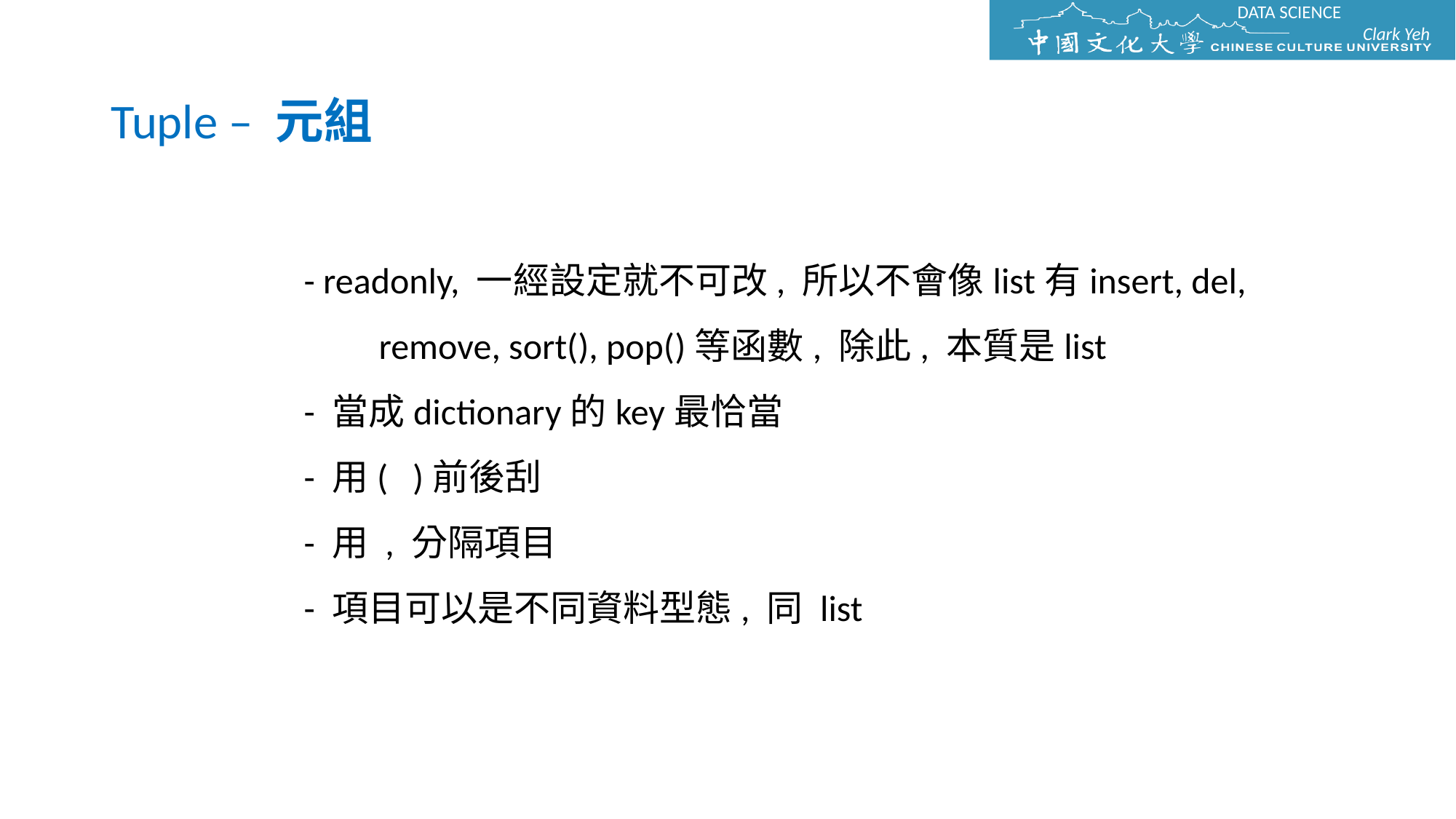

# Tuple – 元組
- readonly, 一經設定就不可改, 所以不會像list有insert, del, remove, sort(), pop()等函數, 除此, 本質是list
- 當成dictionary的key最恰當
- 用(   )前後刮
- 用 , 分隔項目
- 項目可以是不同資料型態, 同 list